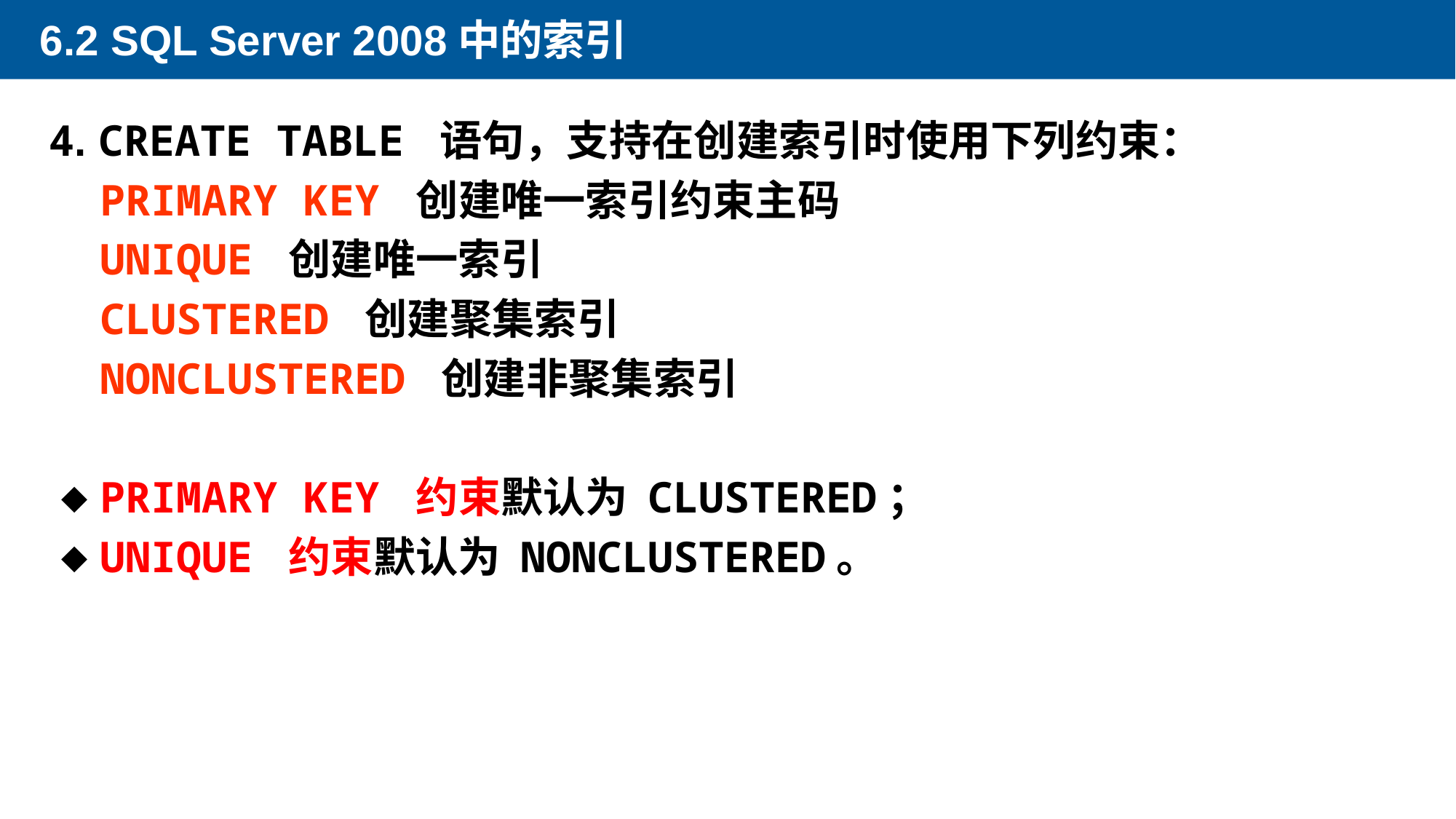

6.2 SQL Server 2008中的索引
4. CREATE TABLE 语句，支持在创建索引时使用下列约束：
  PRIMARY KEY 创建唯一索引约束主码
  UNIQUE 创建唯一索引
  CLUSTERED 创建聚集索引
  NONCLUSTERED 创建非聚集索引

◆PRIMARY KEY 约束默认为 CLUSTERED；
◆UNIQUE 约束默认为 NONCLUSTERED。